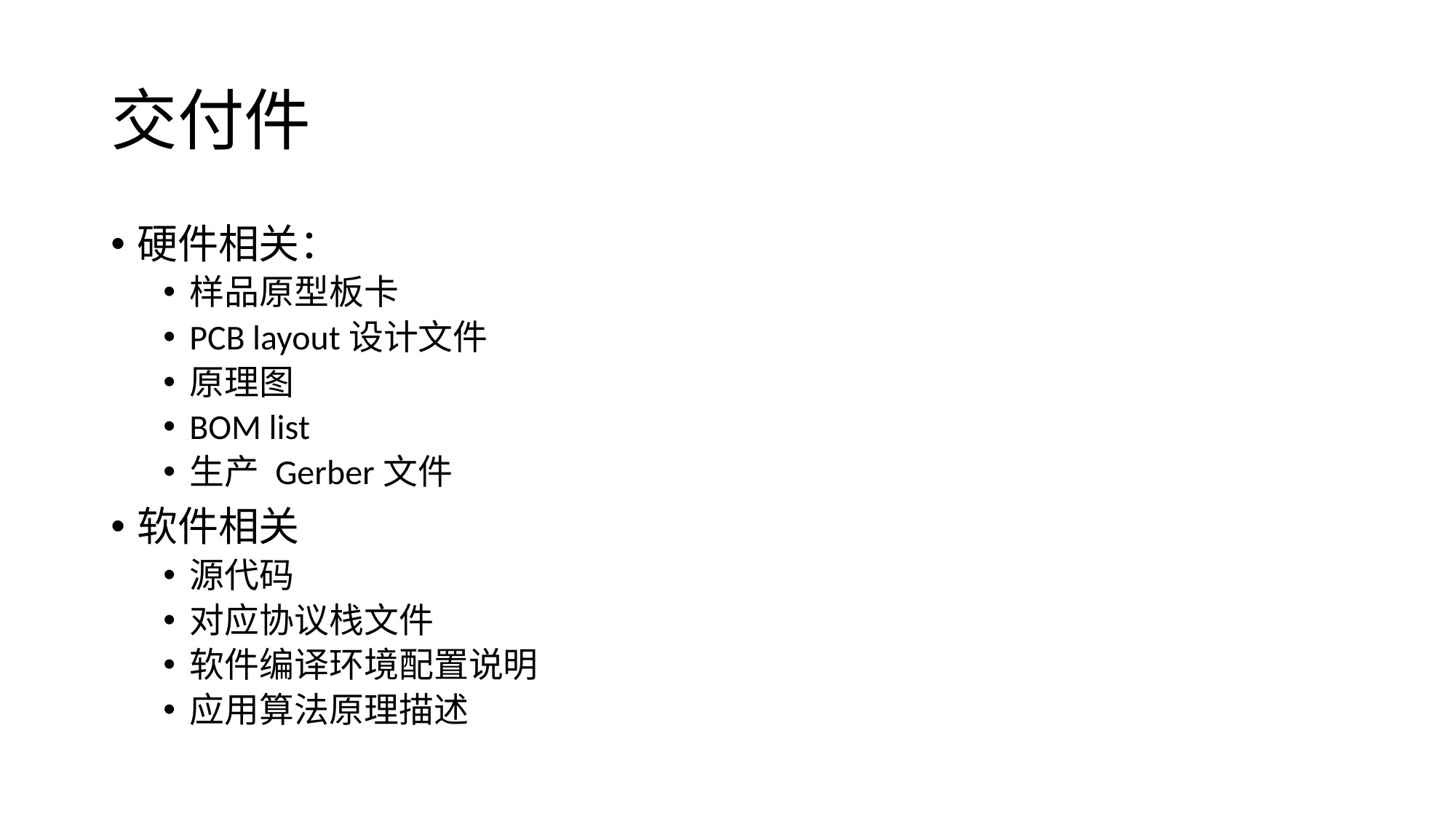

# 交付件
硬件相关：
样品原型板卡
PCB layout设计文件
原理图
BOM list
生产 Gerber文件
软件相关
源代码
对应协议栈文件
软件编译环境配置说明
应用算法原理描述